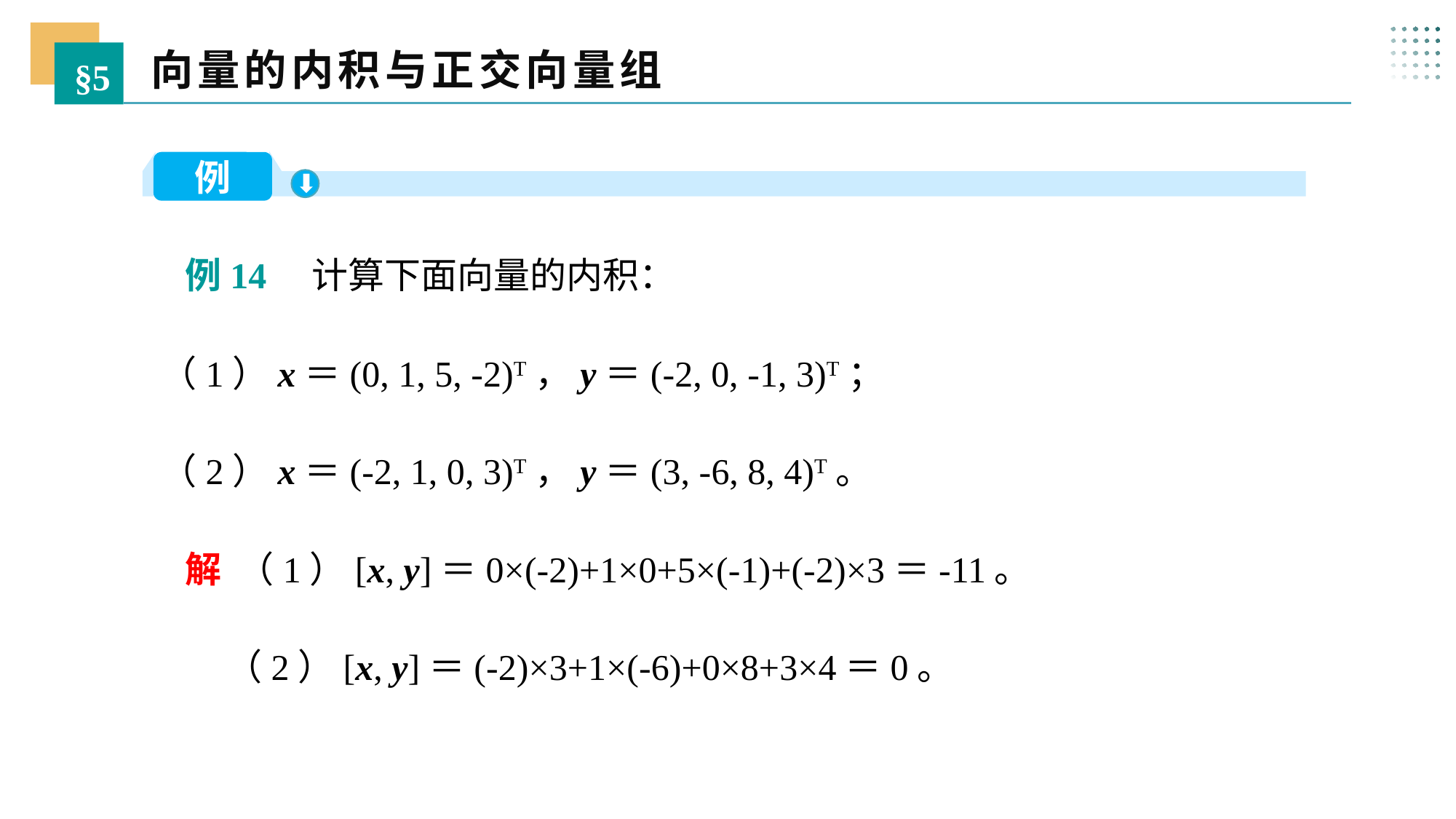

向量的内积与正交向量组
§5

例

        例14    计算下面向量的内积：
     （1）x＝(0, 1, 5, -2)T，y＝(-2, 0, -1, 3)T；
     （2）x＝(-2, 1, 0, 3)T，y＝(3, -6, 8, 4)T。
        解  （1）[x, y]＝0×(-2)+1×0+5×(-1)+(-2)×3＝-11。
             （2）[x, y]＝(-2)×3+1×(-6)+0×8+3×4＝0。